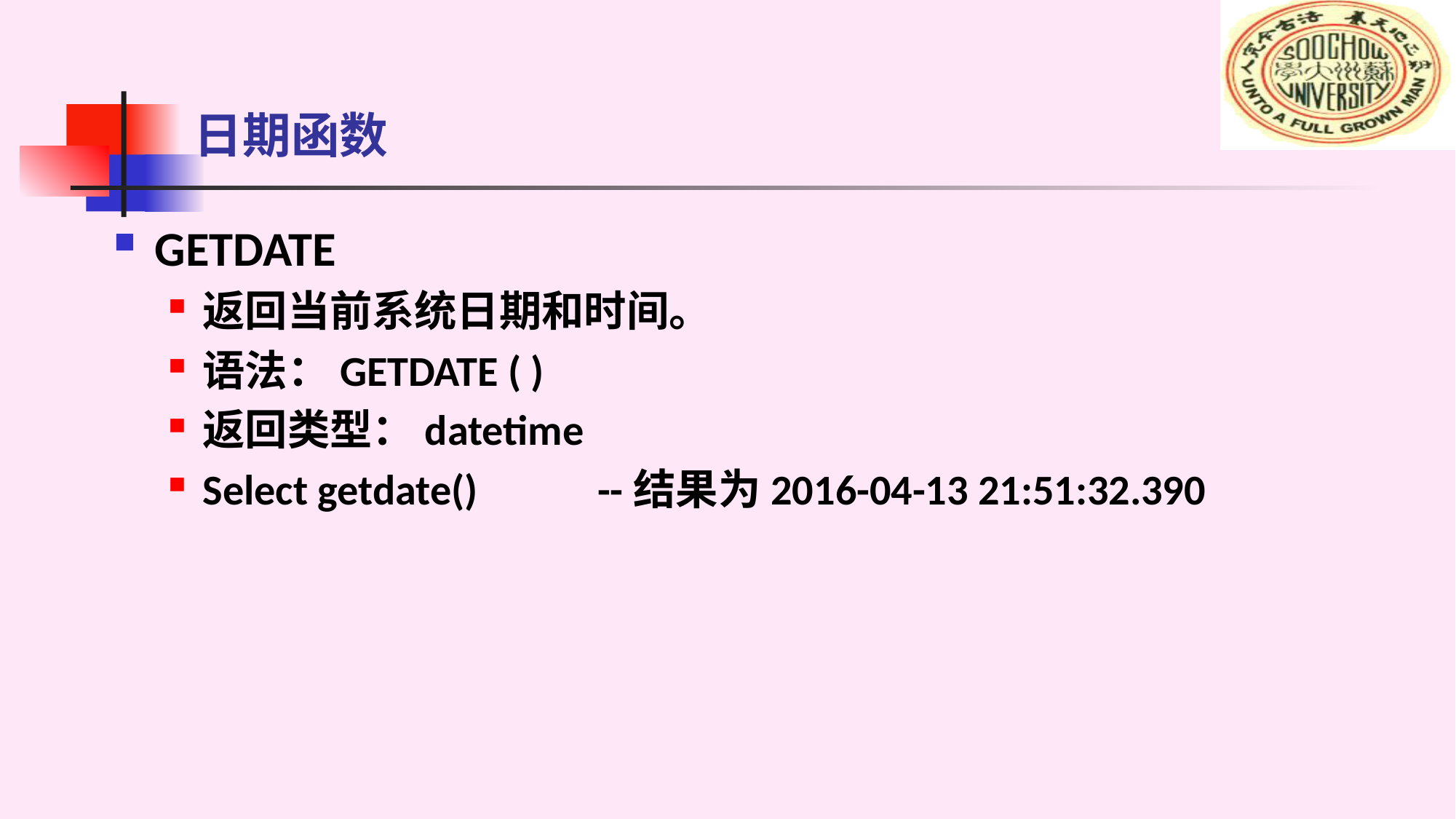

# 日期函数
GETDATE
返回当前系统日期和时间。
语法：GETDATE ( )
返回类型：datetime
Select getdate()	       --结果为2016-04-13 21:51:32.390